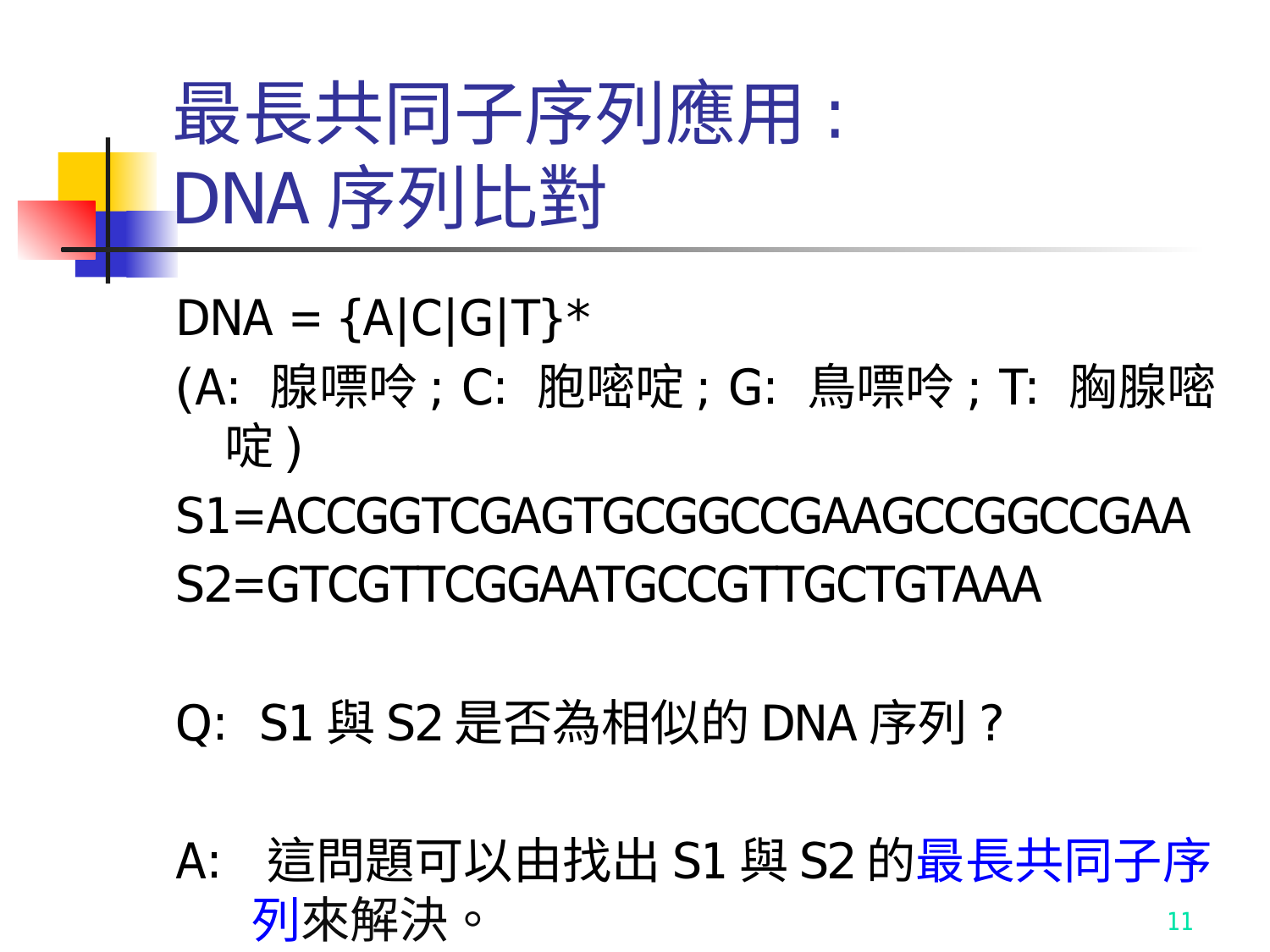

# 最長共同子序列應用: DNA序列比對
DNA = {A|C|G|T}*
(A: 腺嘌呤; C: 胞嘧啶; G: 鳥嘌呤; T: 胸腺嘧啶)
S1=ACCGGTCGAGTGCGGCCGAAGCCGGCCGAA
S2=GTCGTTCGGAATGCCGTTGCTGTAAA

Q:  S1與S2是否為相似的DNA序列?

A:  這問題可以由找出S1與S2的最長共同子序列來解決。
11